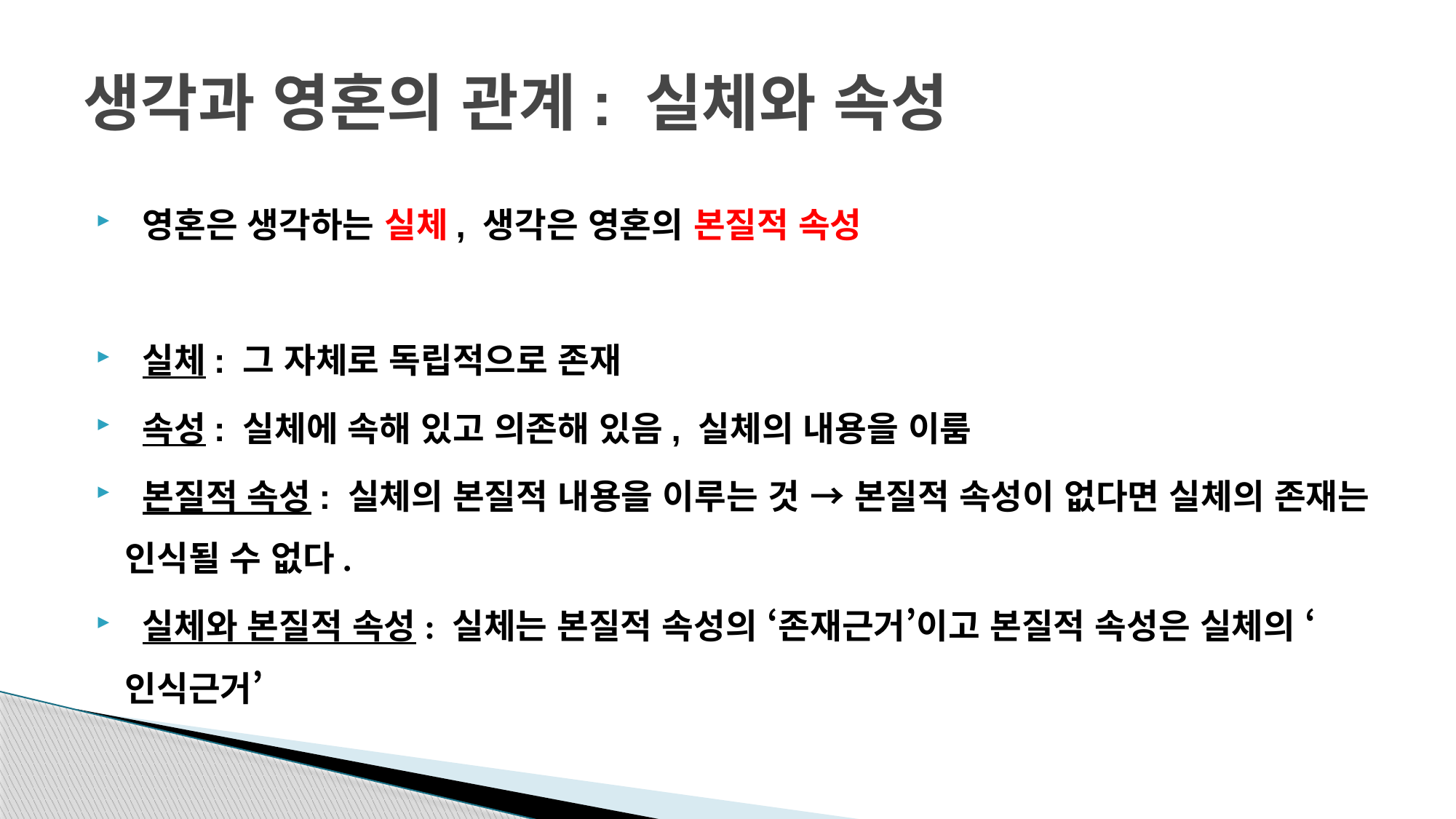

# 생각과 영혼의 관계: 실체와 속성
 영혼은 생각하는 실체, 생각은 영혼의 본질적 속성

 실체: 그 자체로 독립적으로 존재
 속성: 실체에 속해 있고 의존해 있음, 실체의 내용을 이룸
 본질적 속성: 실체의 본질적 내용을 이루는 것 → 본질적 속성이 없다면 실체의 존재는 인식될 수 없다.
 실체와 본질적 속성: 실체는 본질적 속성의 ‘존재근거’이고 본질적 속성은 실체의 ‘인식근거’